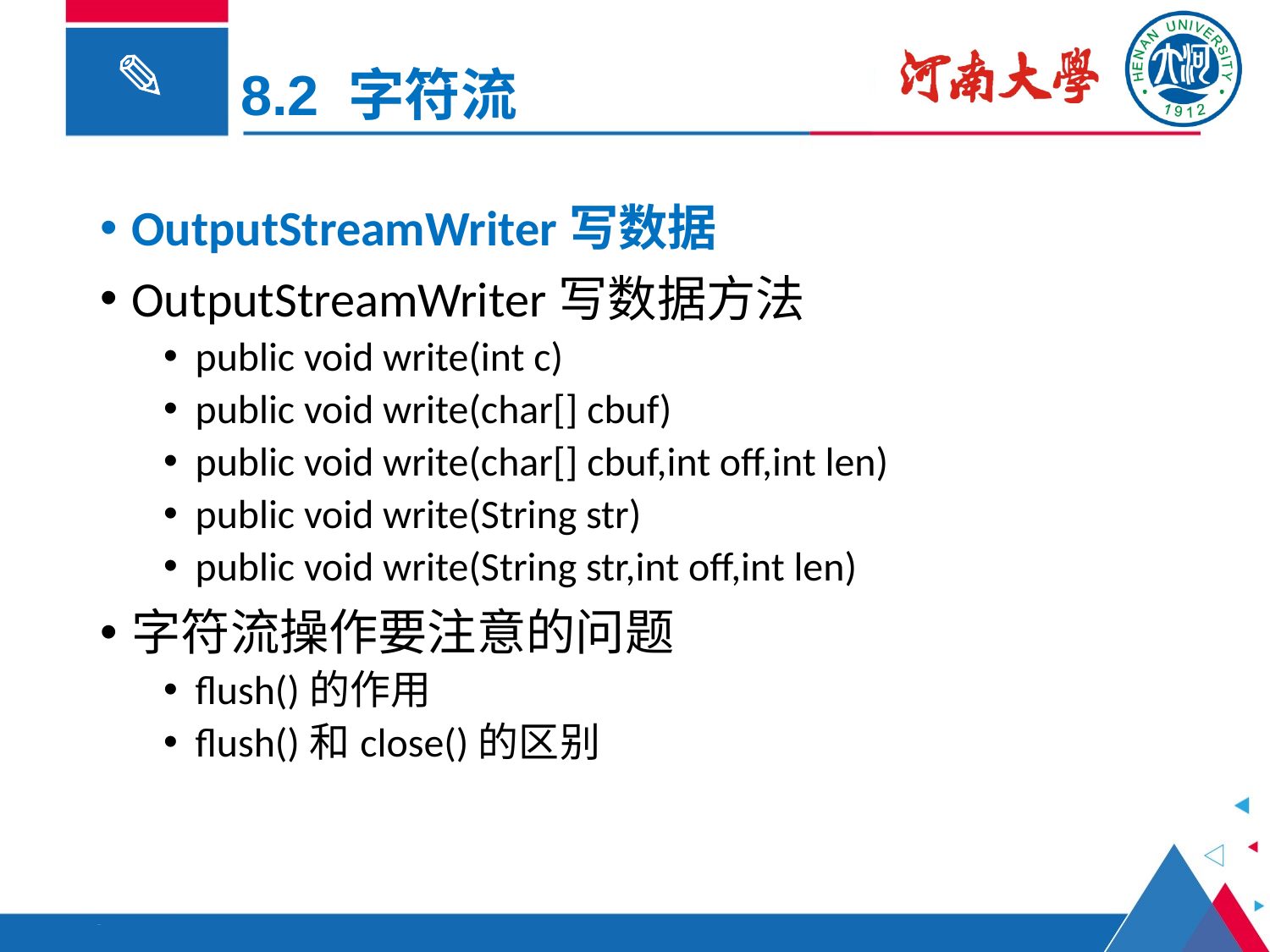

8.2 字符流
OutputStreamWriter写数据
OutputStreamWriter写数据方法
public void write(int c)
public void write(char[] cbuf)
public void write(char[] cbuf,int off,int len)
public void write(String str)
public void write(String str,int off,int len)
字符流操作要注意的问题
flush()的作用
flush()和close()的区别